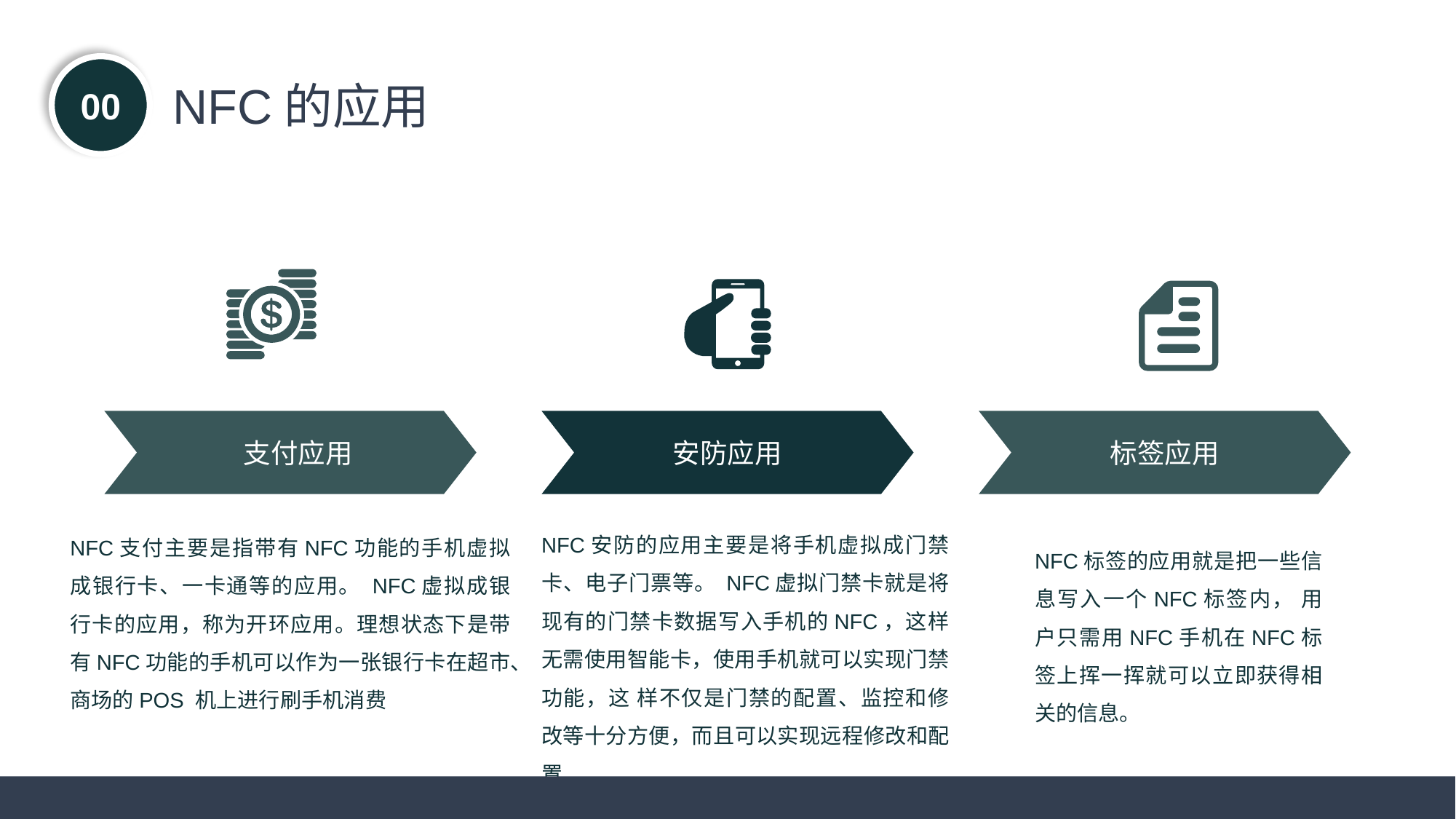

00
NFC的应用

支付应用
安防应用
标签应用
NFC安防的应用主要是将手机虚拟成门禁卡、电子门票等。 NFC虚拟门禁卡就是将现有的门禁卡数据写入手机的NFC，这样无需使用智能卡，使用手机就可以实现门禁功能，这 样不仅是门禁的配置、监控和修改等十分方便，而且可以实现远程修改和配置
NFC支付主要是指带有NFC功能的手机虚拟成银行卡、一卡通等的应用。 NFC虚拟成银行卡的应用，称为开环应用。理想状态下是带有NFC功能的手机可以作为一张银行卡在超市、商场的POS 机上进行刷手机消费
NFC标签的应用就是把一些信息写入一个NFC标签内， 用户只需用NFC手机在NFC标签上挥一挥就可以立即获得相关的信息。